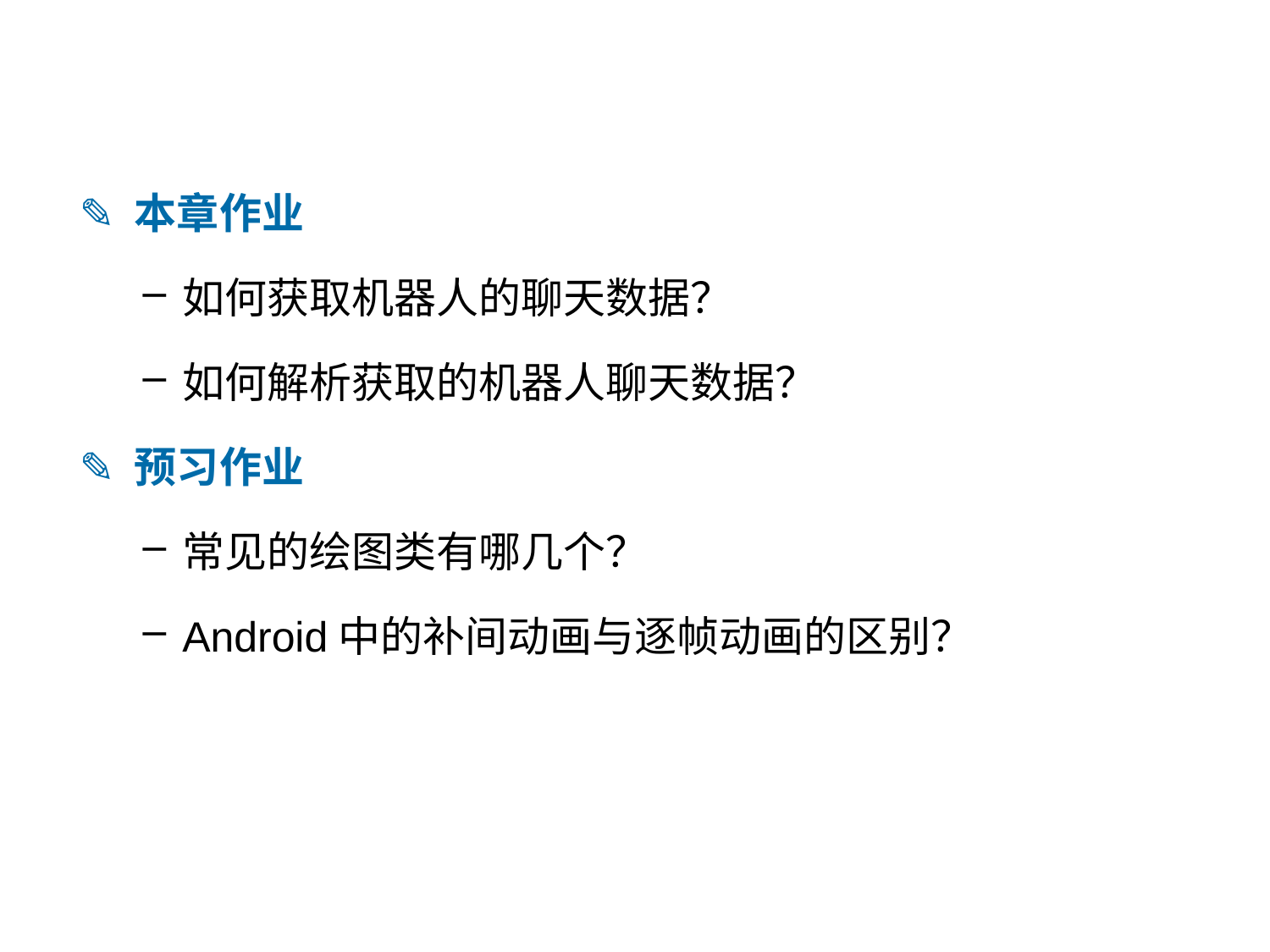

✎ 本章作业
如何获取机器人的聊天数据？
如何解析获取的机器人聊天数据？
✎ 预习作业
常见的绘图类有哪几个？
Android中的补间动画与逐帧动画的区别？